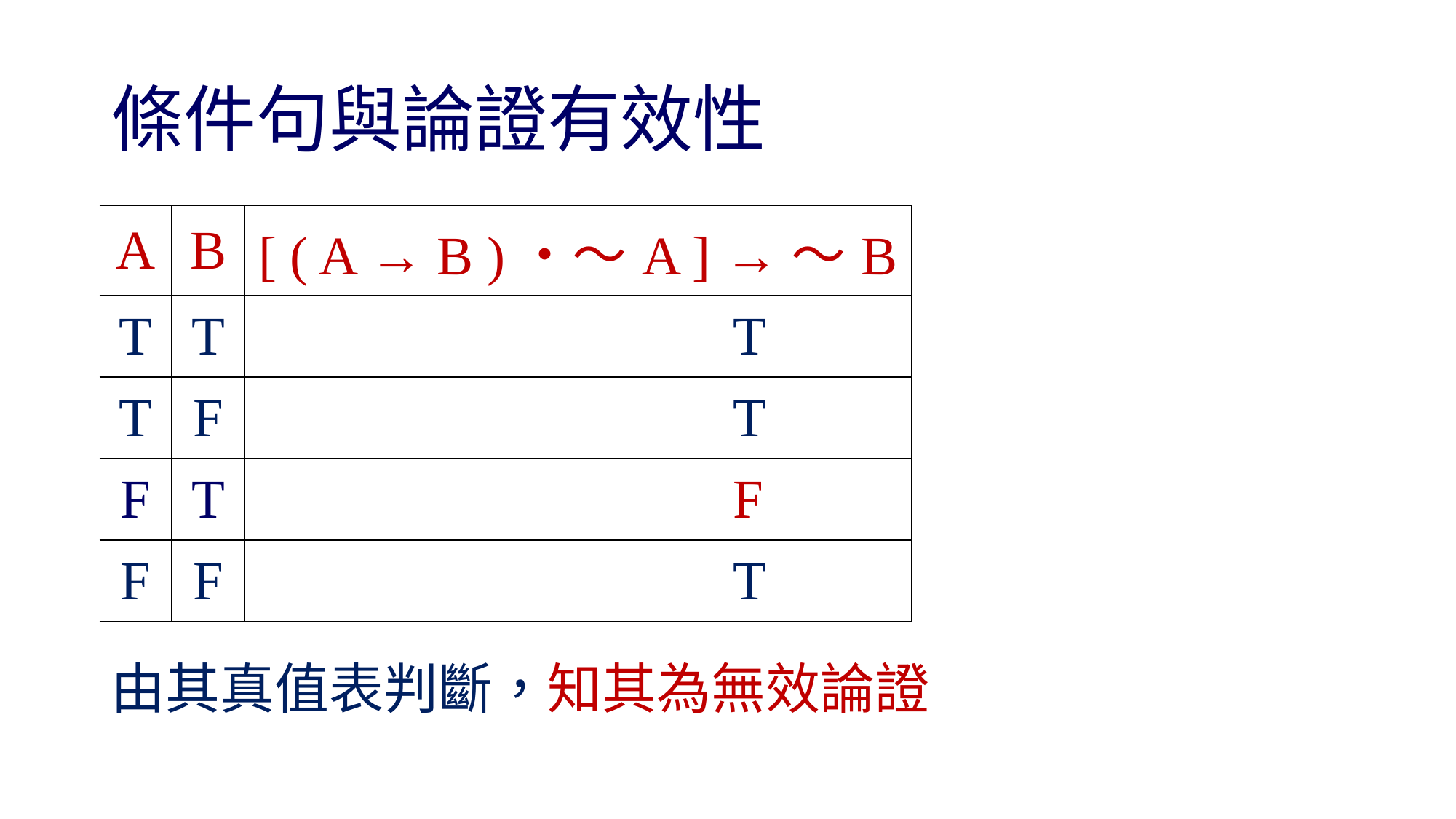

# 條件句與論證有效性
| A | B | [ ( A → B )・～A ] →～B |
| --- | --- | --- |
| T | T | T |
| T | F | T |
| F | T | F |
| F | F | T |
由其真值表判斷，知其為無效論證